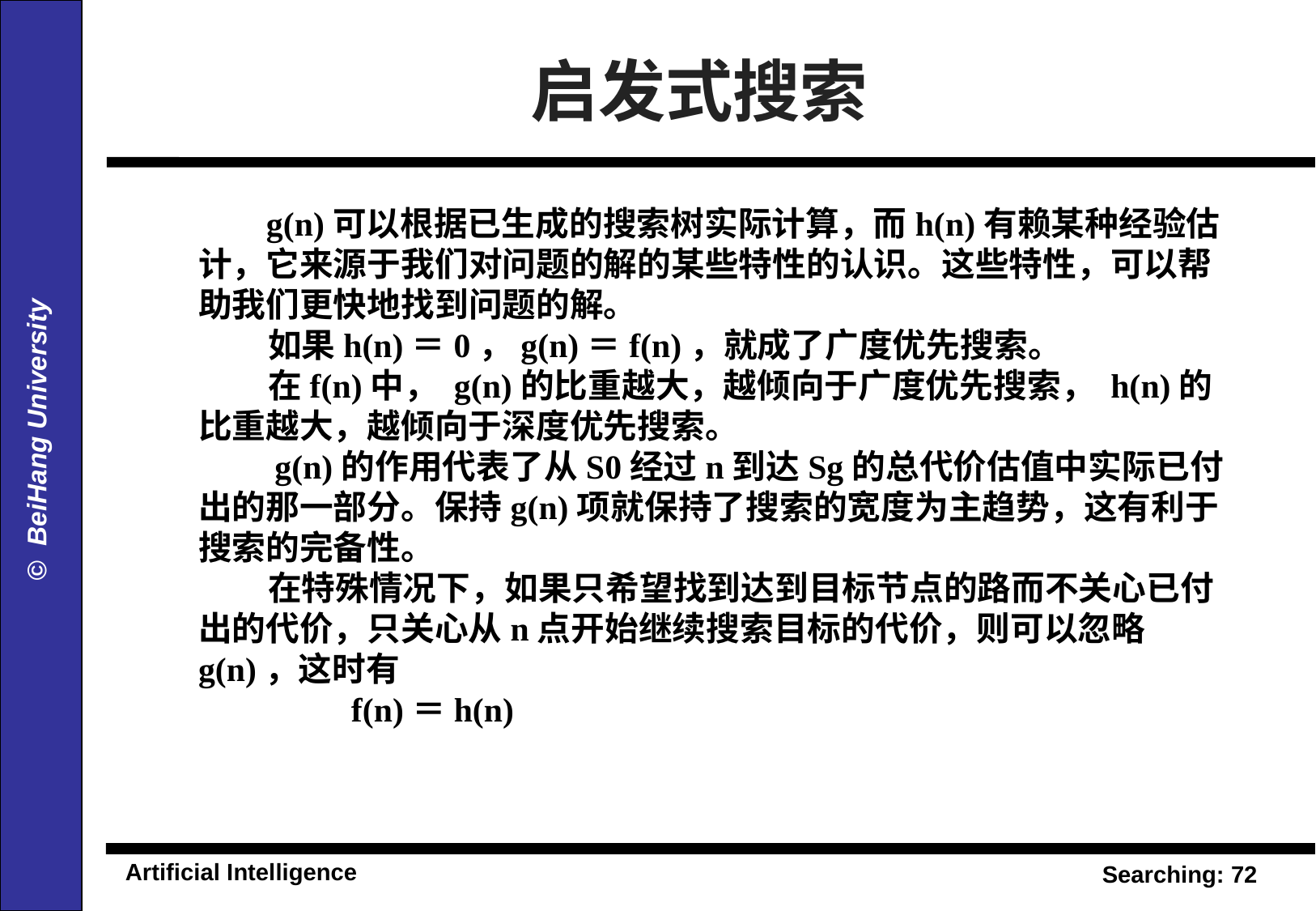

启发式搜索
        g(n)可以根据已生成的搜索树实际计算，而h(n)有赖某种经验估计，它来源于我们对问题的解的某些特性的认识。这些特性，可以帮助我们更快地找到问题的解。
        如果h(n)＝0，g(n)＝f(n)，就成了广度优先搜索。
        在f(n)中， g(n)的比重越大，越倾向于广度优先搜索， h(n)的比重越大，越倾向于深度优先搜索。
         g(n)的作用代表了从S0经过n到达Sg的总代价估值中实际已付出的那一部分。保持g(n)项就保持了搜索的宽度为主趋势，这有利于搜索的完备性。
        在特殊情况下，如果只希望找到达到目标节点的路而不关心已付出的代价，只关心从n点开始继续搜索目标的代价，则可以忽略g(n)，这时有
                  f(n)＝h(n)